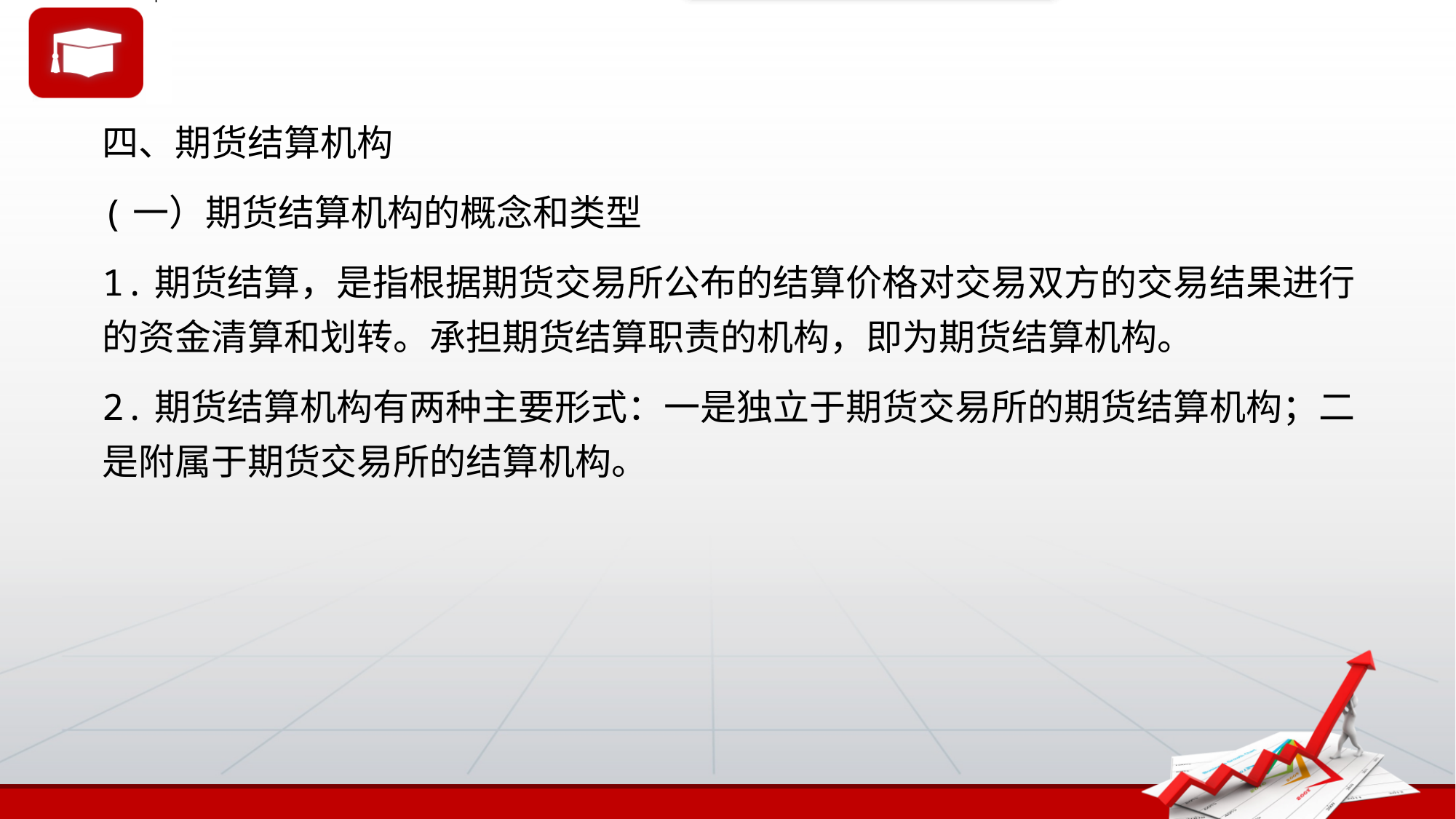

四、期货结算机构
(一）期货结算机构的概念和类型
1.期货结算，是指根据期货交易所公布的结算价格对交易双方的交易结果进行的资金清算和划转。承担期货结算职责的机构，即为期货结算机构。
2.期货结算机构有两种主要形式：一是独立于期货交易所的期货结算机构；二是附属于期货交易所的结算机构。